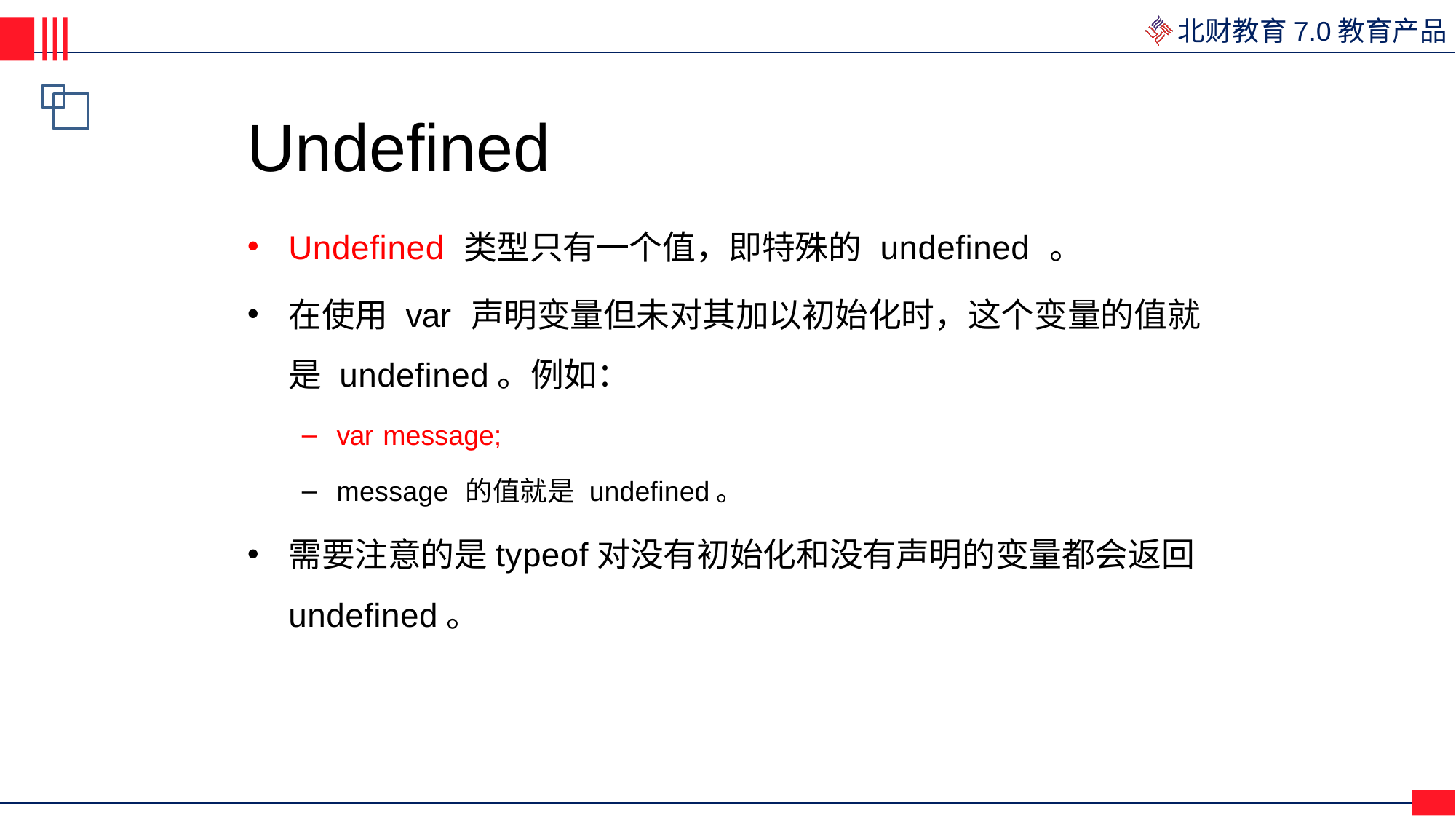

# Undefined
Undefined 类型只有一个值，即特殊的 undefined 。
在使用 var 声明变量但未对其加以初始化时，这个变量的值就 是 undefined。例如：
var message;
message 的值就是 undefined。
需要注意的是typeof对没有初始化和没有声明的变量都会返回
undefined。